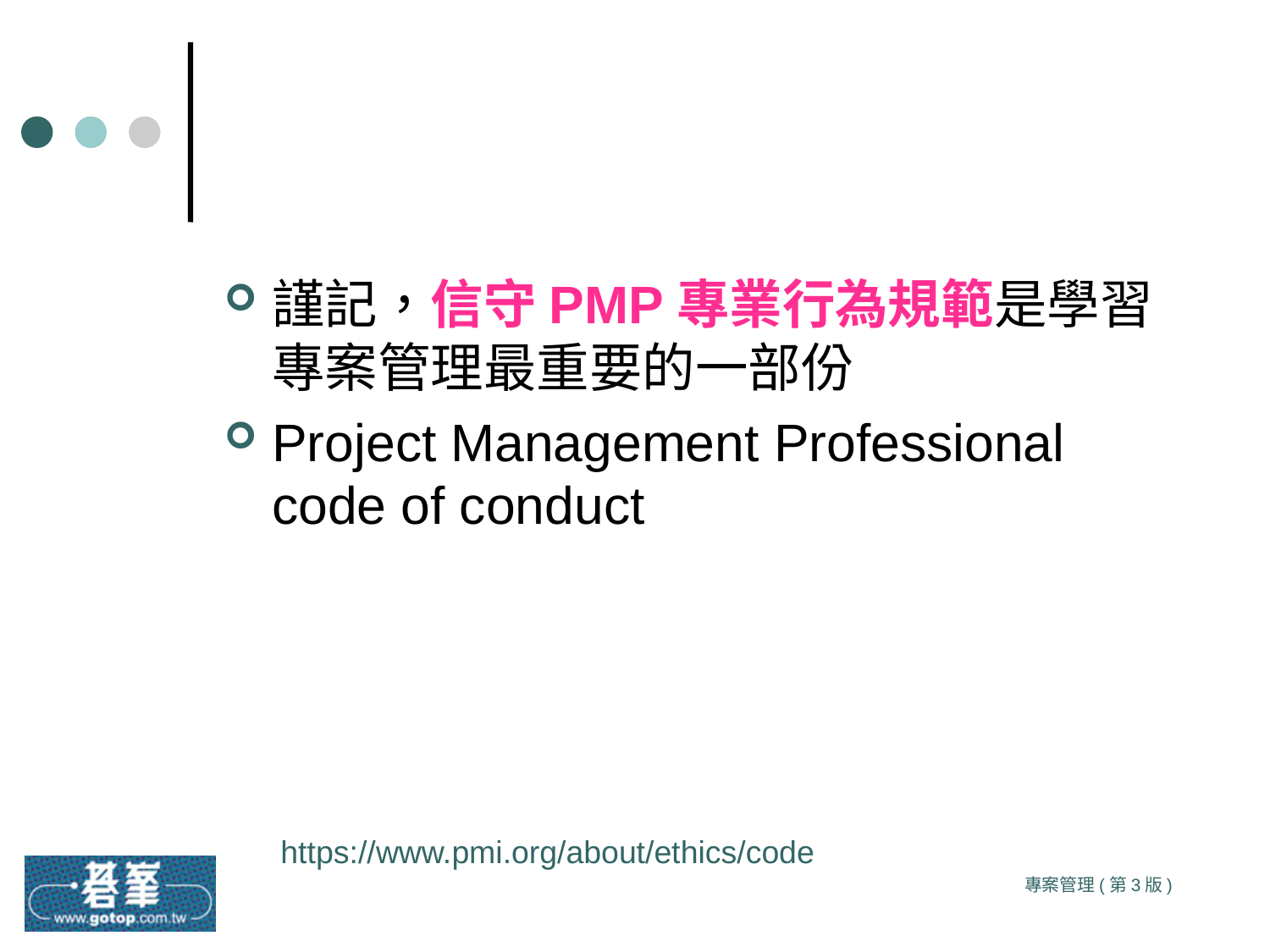

#
謹記，信守PMP專業行為規範是學習專案管理最重要的一部份
Project Management Professional code of conduct
https://www.pmi.org/about/ethics/code
專案管理(第3版)